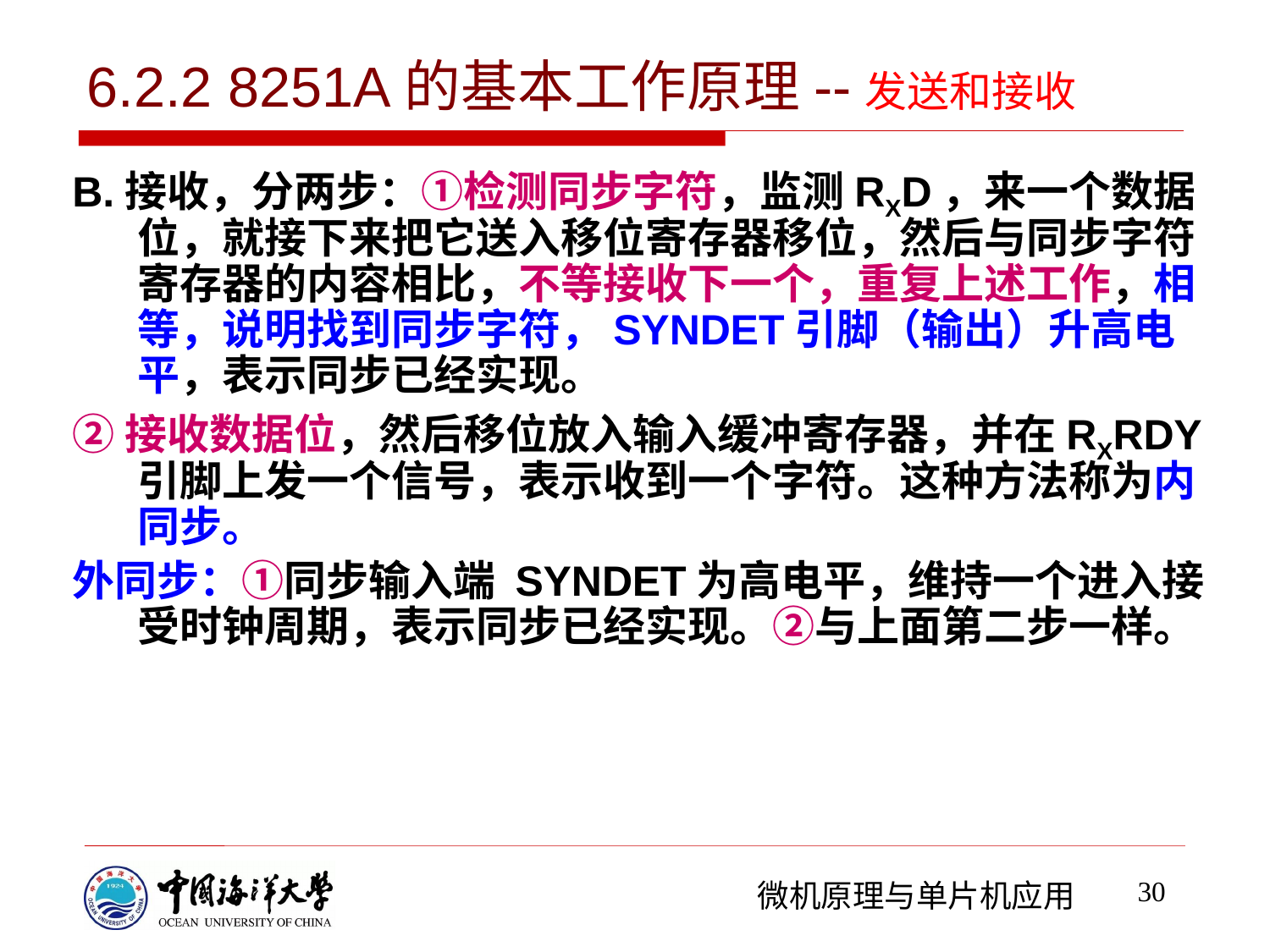

6.2.2 8251A的基本工作原理--发送和接收
B.接收，分两步：①检测同步字符，监测RXD，来一个数据位，就接下来把它送入移位寄存器移位，然后与同步字符寄存器的内容相比，不等接收下一个，重复上述工作，相等，说明找到同步字符，SYNDET引脚（输出）升高电平，表示同步已经实现。
②接收数据位，然后移位放入输入缓冲寄存器，并在RXRDY引脚上发一个信号，表示收到一个字符。这种方法称为内同步。
外同步：①同步输入端 SYNDET为高电平，维持一个进入接受时钟周期，表示同步已经实现。②与上面第二步一样。

30